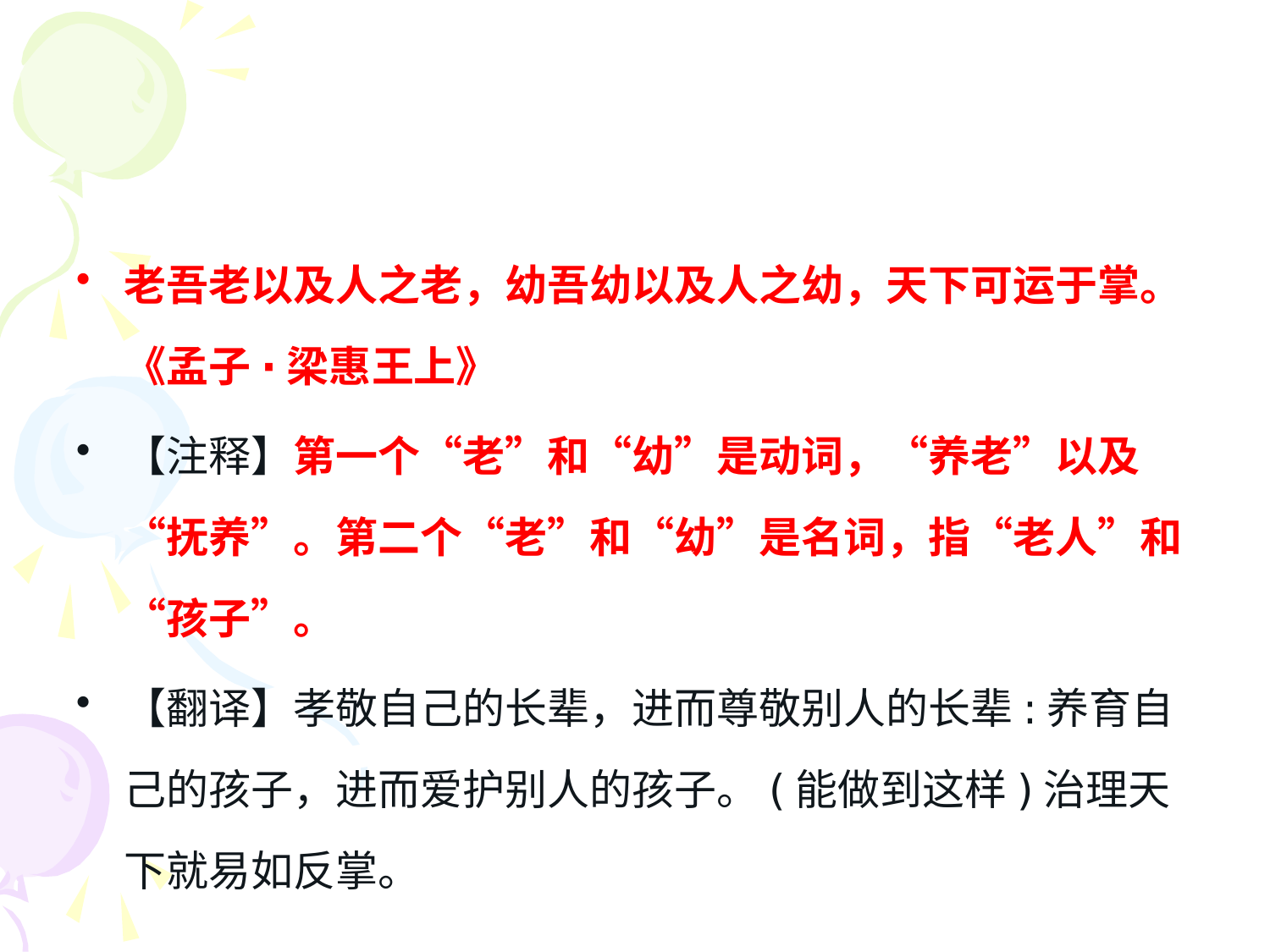

#
老吾老以及人之老，幼吾幼以及人之幼，天下可运于掌。《孟子·梁惠王上》
【注释】第一个“老”和“幼”是动词，“养老”以及“抚养”。第二个“老”和“幼”是名词，指“老人”和“孩子”。
【翻译】孝敬自己的长辈，进而尊敬别人的长辈:养育自己的孩子，进而爱护别人的孩子。(能做到这样)治理天下就易如反掌。